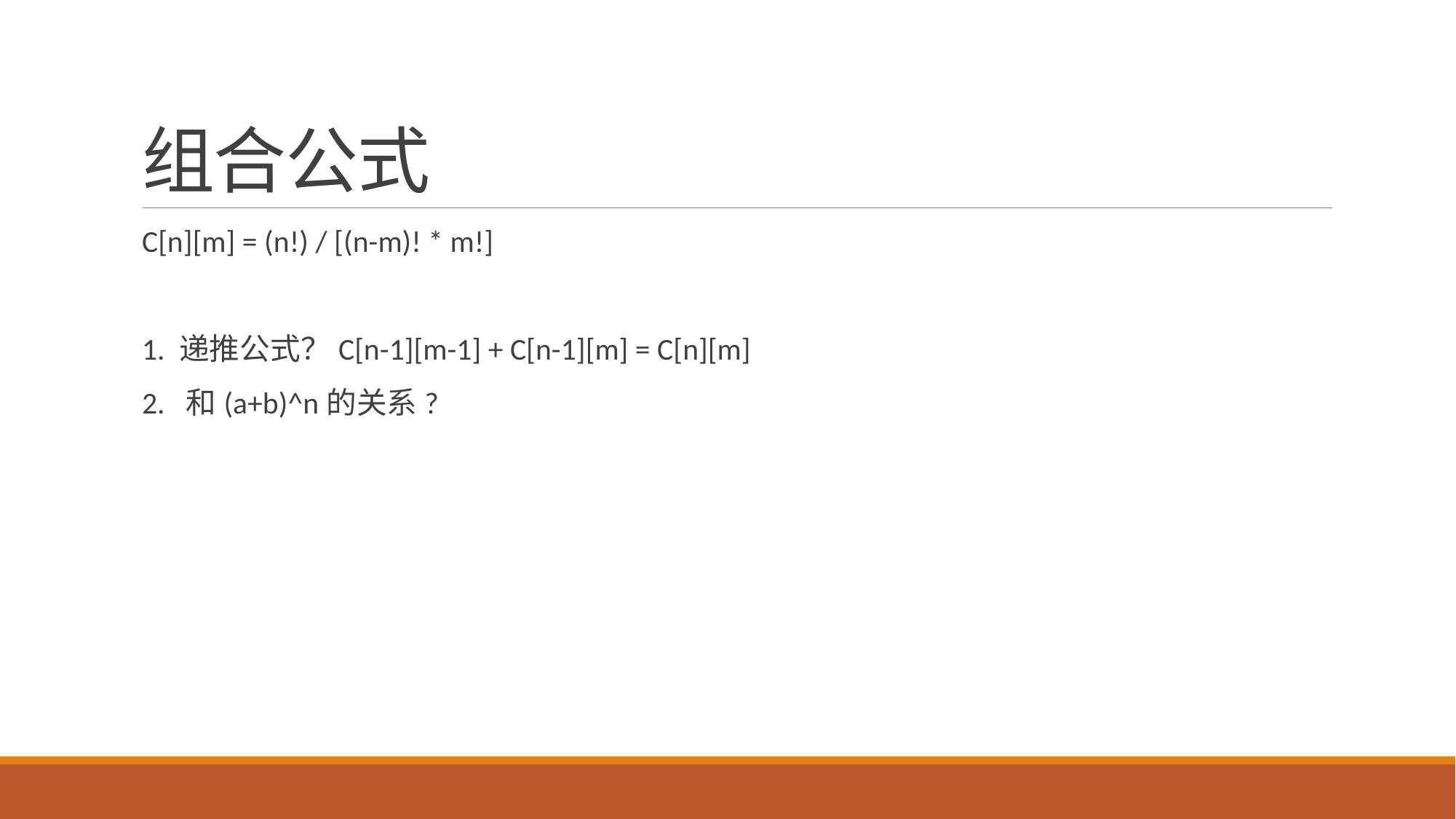

# 组合公式
C[n][m] = (n!) / [(n-m)! * m!]

1. 递推公式？C[n-1][m-1] + C[n-1][m] = C[n][m]
2.  和(a+b)^n的关系?